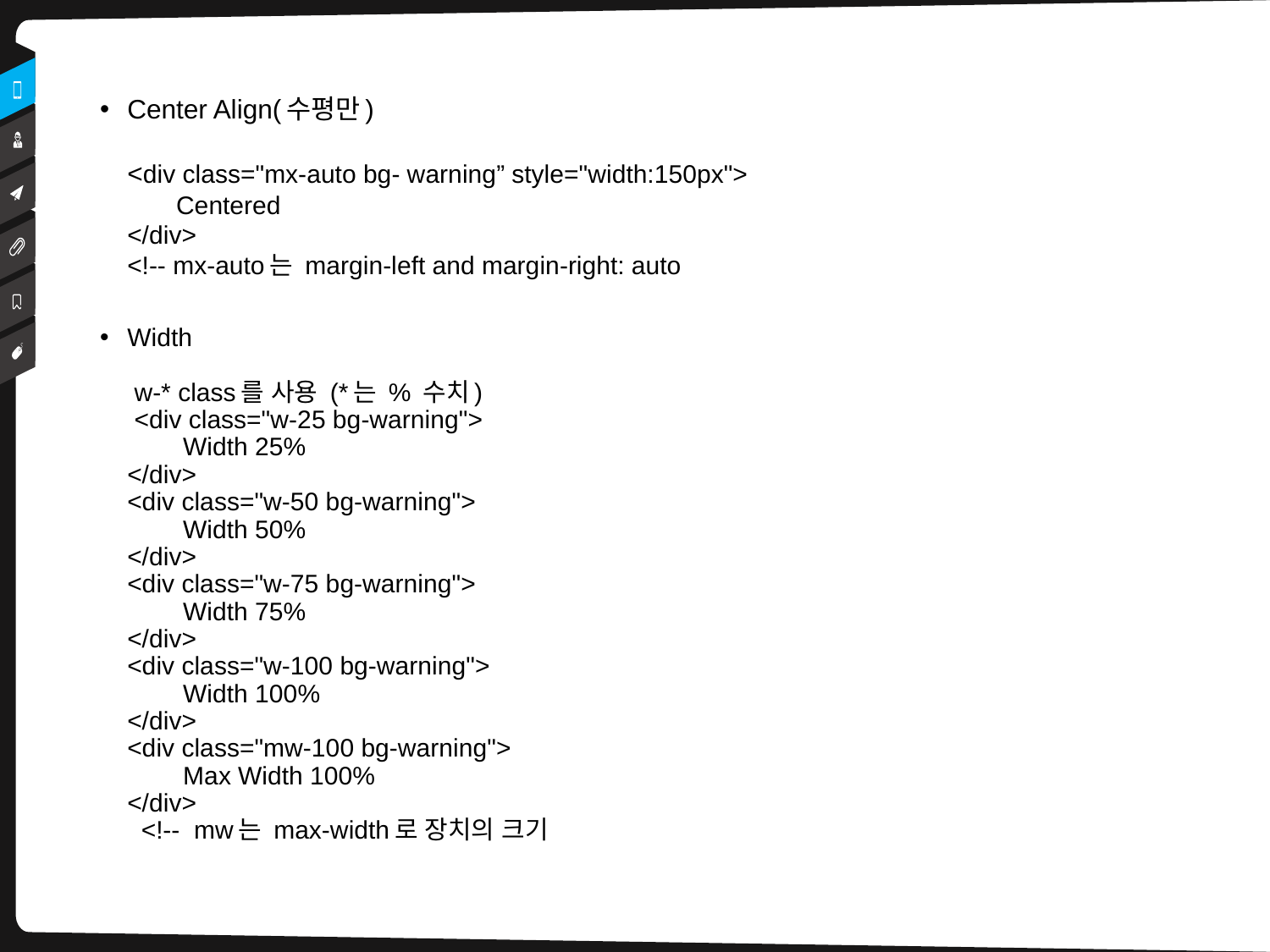

Center Align(수평만)
<div class="mx-auto bg- warning” style="width:150px">
       Centered
</div>
<!-- mx-auto는 margin-left and margin-right: auto
Width
 w-* class를 사용 (*는 % 수치)
 <div class="w-25 bg-warning">
        Width 25%
</div>
<div class="w-50 bg-warning">
        Width 50%
</div>
<div class="w-75 bg-warning">
        Width 75%
</div>
<div class="w-100 bg-warning">
        Width 100%
</div>
<div class="mw-100 bg-warning">
        Max Width 100%
</div>
  <!--  mw는 max-width로 장치의 크기